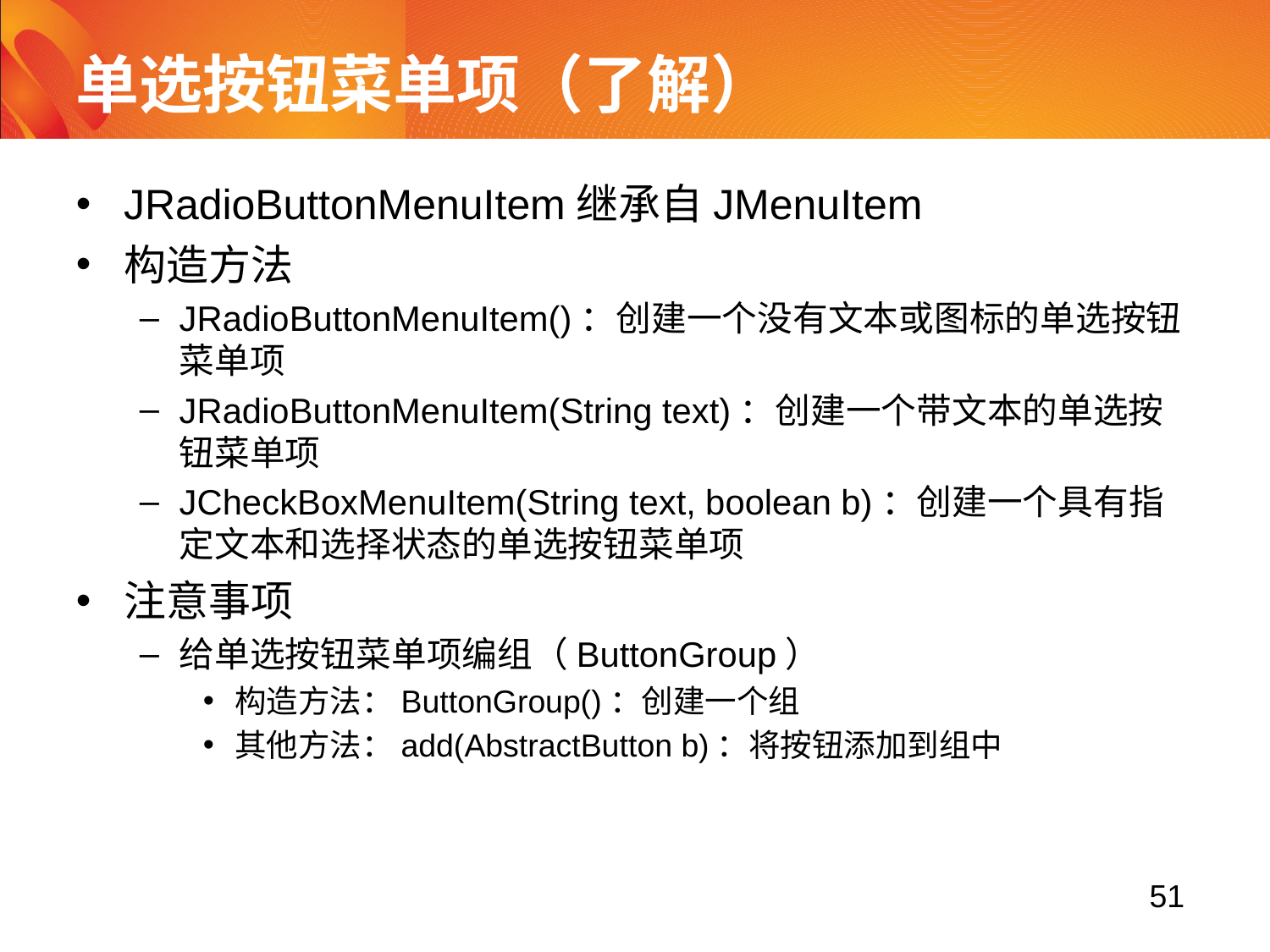

# 单选按钮菜单项（了解）
JRadioButtonMenuItem继承自JMenuItem
构造方法
JRadioButtonMenuItem()：创建一个没有文本或图标的单选按钮菜单项
JRadioButtonMenuItem(String text)：创建一个带文本的单选按钮菜单项
JCheckBoxMenuItem(String text, boolean b)：创建一个具有指定文本和选择状态的单选按钮菜单项
注意事项
给单选按钮菜单项编组（ButtonGroup）
构造方法：ButtonGroup()：创建一个组
其他方法：add(AbstractButton b)：将按钮添加到组中